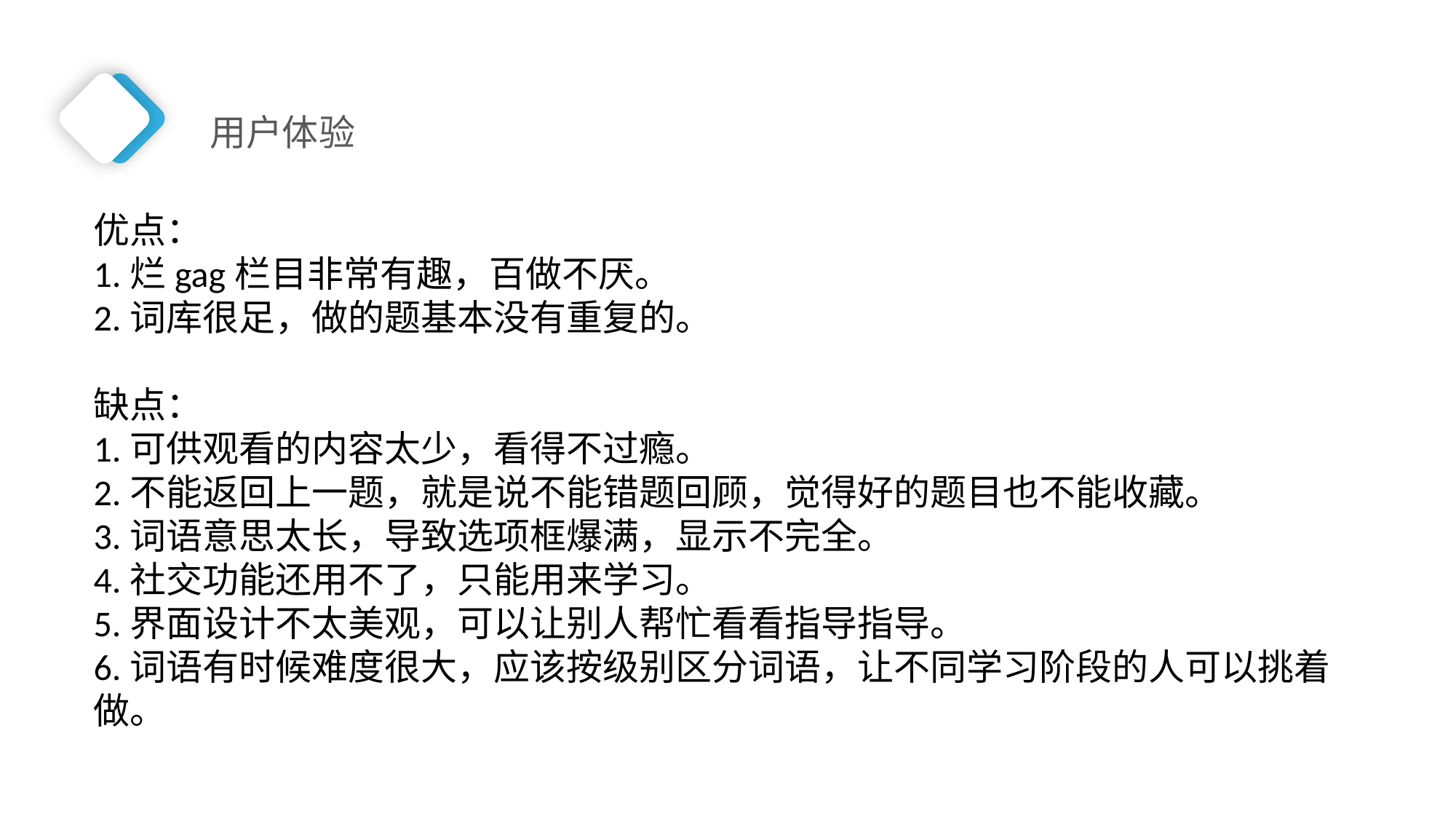

用户体验

优点：
1.烂gag栏目非常有趣，百做不厌。
2.词库很足，做的题基本没有重复的。

缺点：
1.可供观看的内容太少，看得不过瘾。
2.不能返回上一题，就是说不能错题回顾，觉得好的题目也不能收藏。
3.词语意思太长，导致选项框爆满，显示不完全。
4.社交功能还用不了，只能用来学习。
5.界面设计不太美观，可以让别人帮忙看看指导指导。
6.词语有时候难度很大，应该按级别区分词语，让不同学习阶段的人可以挑着做。